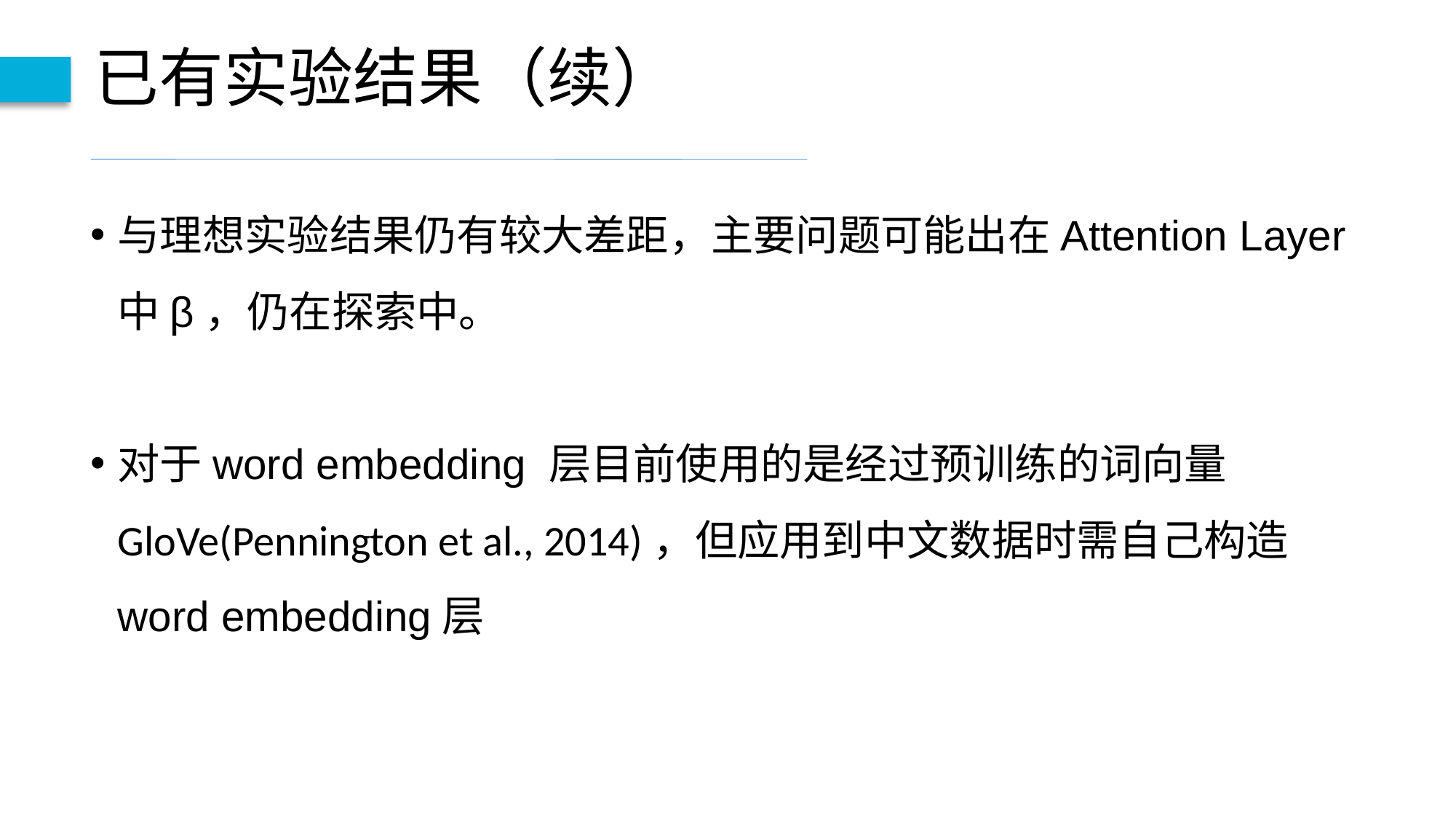

已有实验结果（续）

与理想实验结果仍有较大差距，主要问题可能出在Attention Layer中β，仍在探索中。

对于word embedding 层目前使用的是经过预训练的词向量GloVe(Pennington et al., 2014)，但应用到中文数据时需自己构造word embedding层